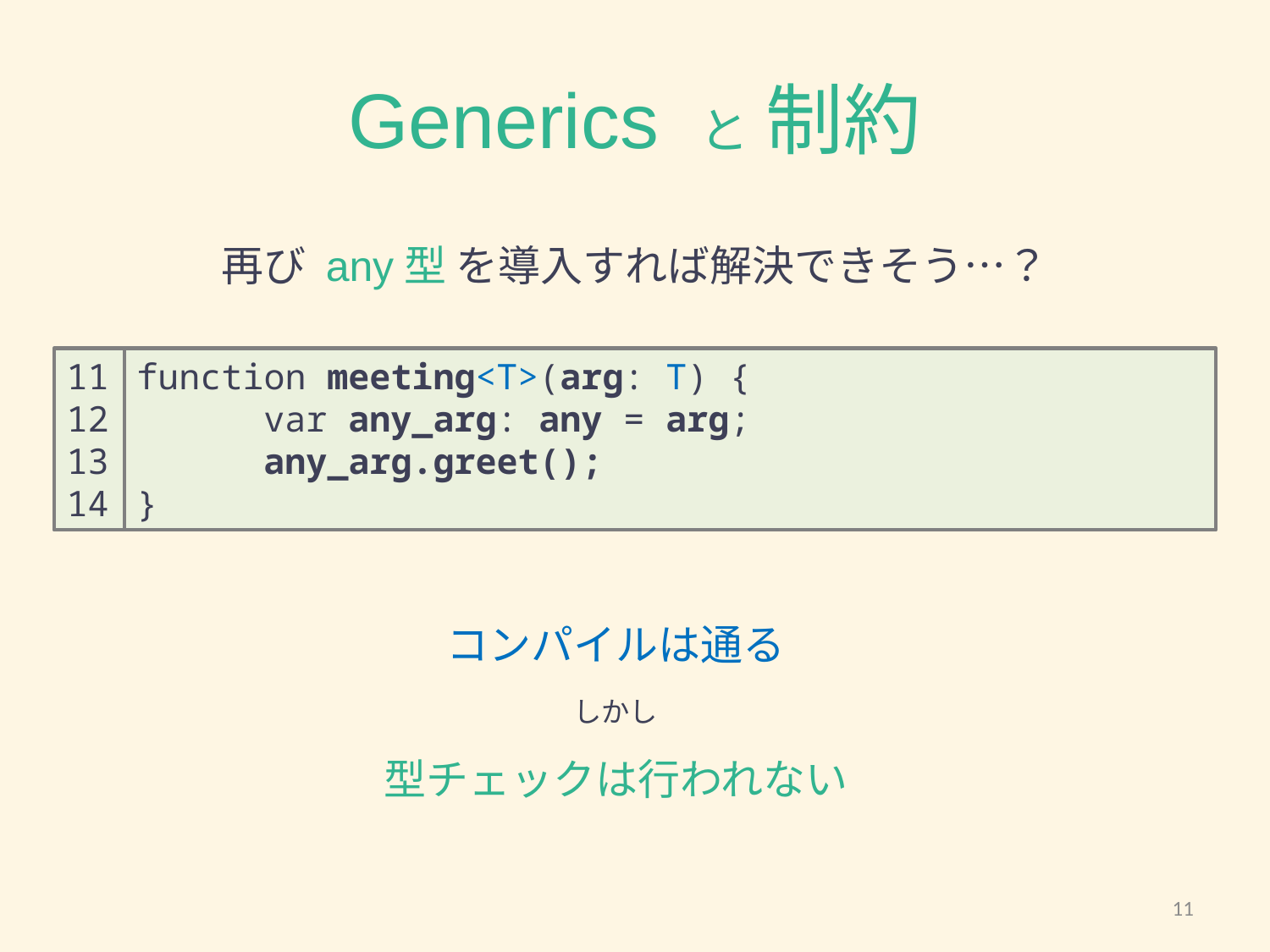

# Generics と 制約
再び any型 を導入すれば解決できそう…？
11
12
13
14
function meeting<T>(arg: T) {
	var any_arg: any = arg;
	any_arg.greet();
}
コンパイルは通る
しかし
型チェックは行われない
11